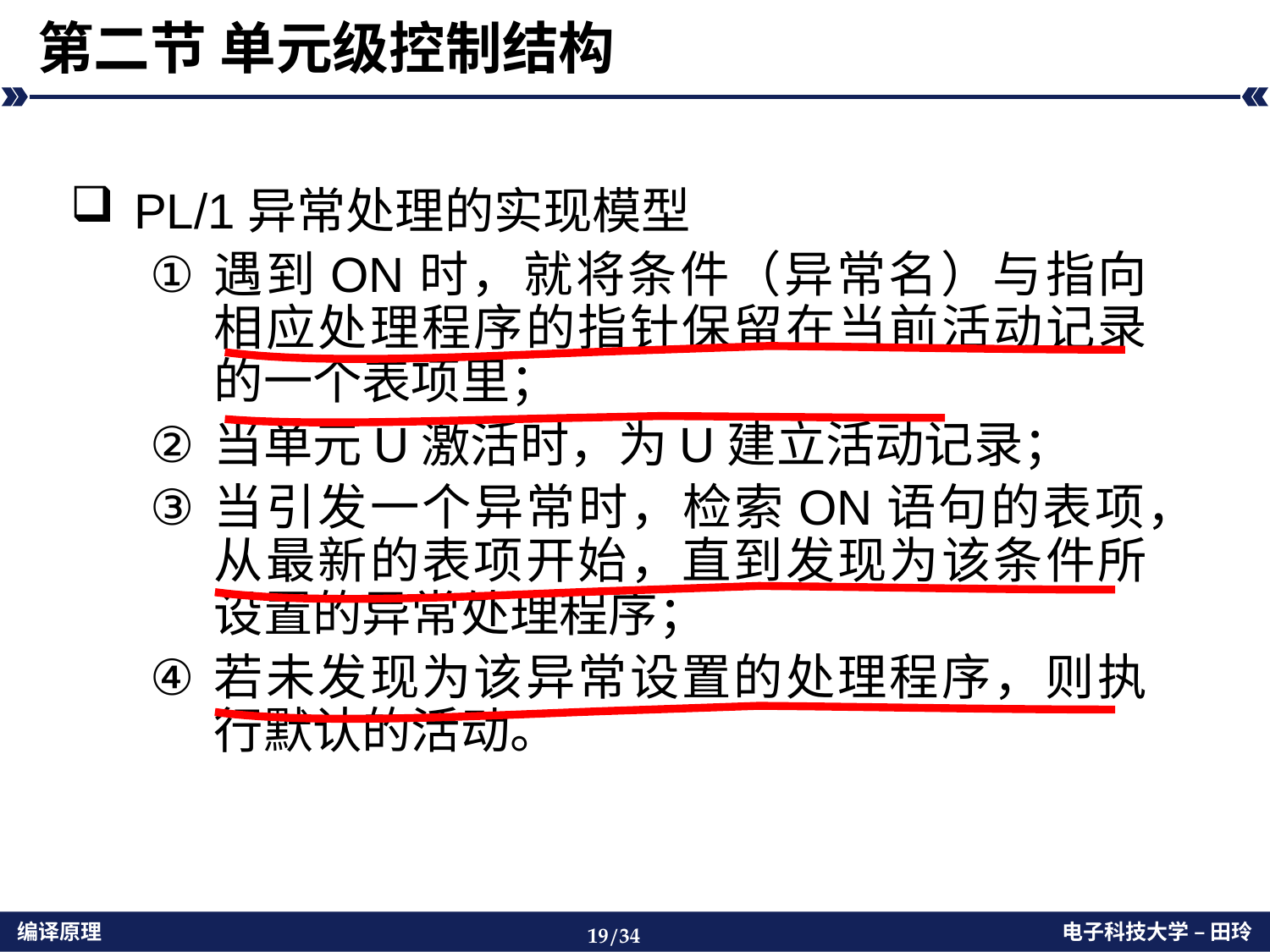

# 第二节 单元级控制结构
PL/1异常处理的实现模型
遇到ON时，就将条件（异常名）与指向相应处理程序的指针保留在当前活动记录的一个表项里；
当单元U激活时，为U建立活动记录；
当引发一个异常时，检索ON语句的表项，从最新的表项开始，直到发现为该条件所设置的异常处理程序；
若未发现为该异常设置的处理程序，则执行默认的活动。